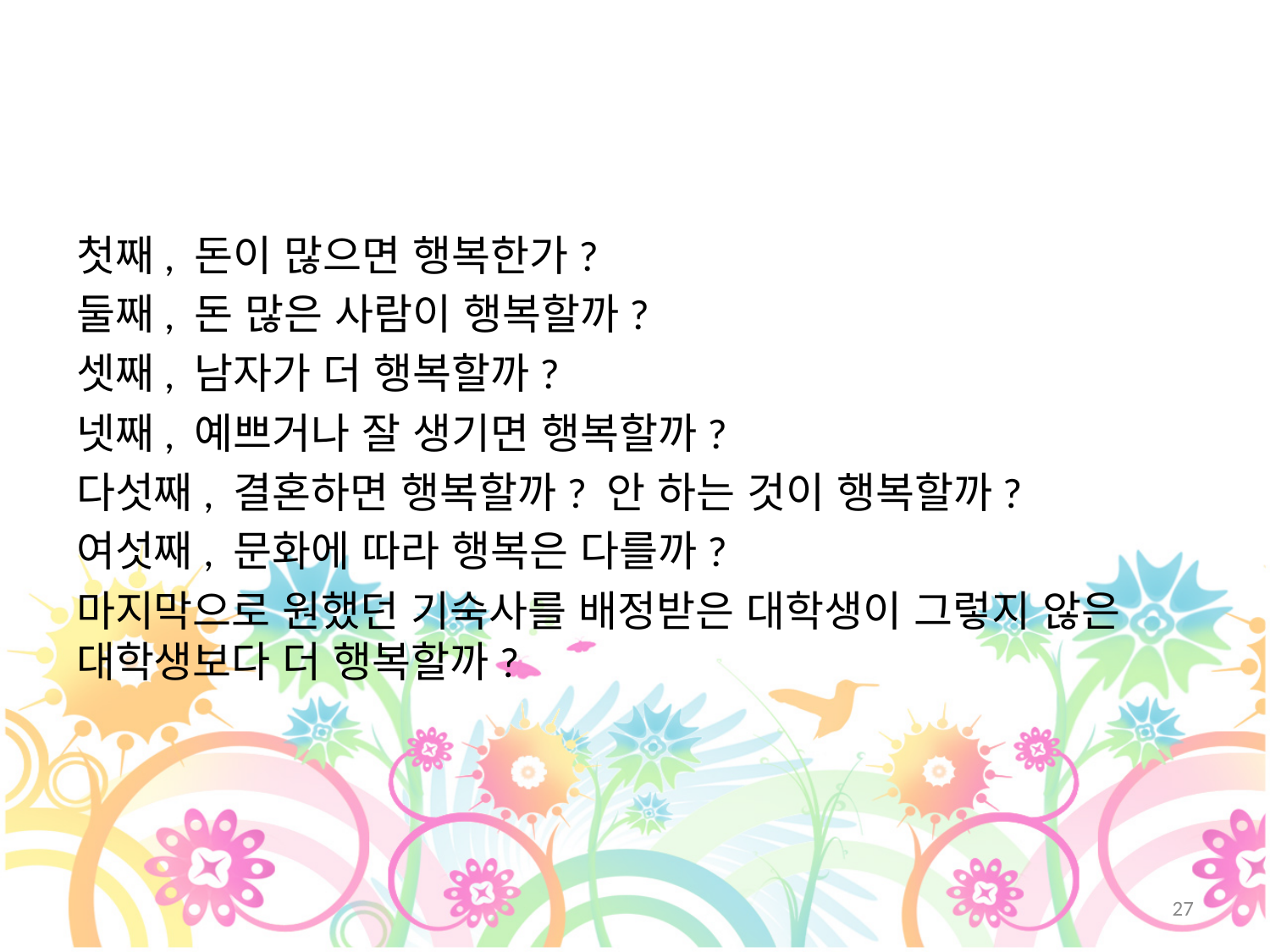

#
첫째, 돈이 많으면 행복한가?
둘째, 돈 많은 사람이 행복할까?
셋째, 남자가 더 행복할까?
넷째, 예쁘거나 잘 생기면 행복할까?
다섯째, 결혼하면 행복할까? 안 하는 것이 행복할까?
여섯째, 문화에 따라 행복은 다를까?
마지막으로 원했던 기숙사를 배정받은 대학생이 그렇지 않은 대학생보다 더 행복할까?
27